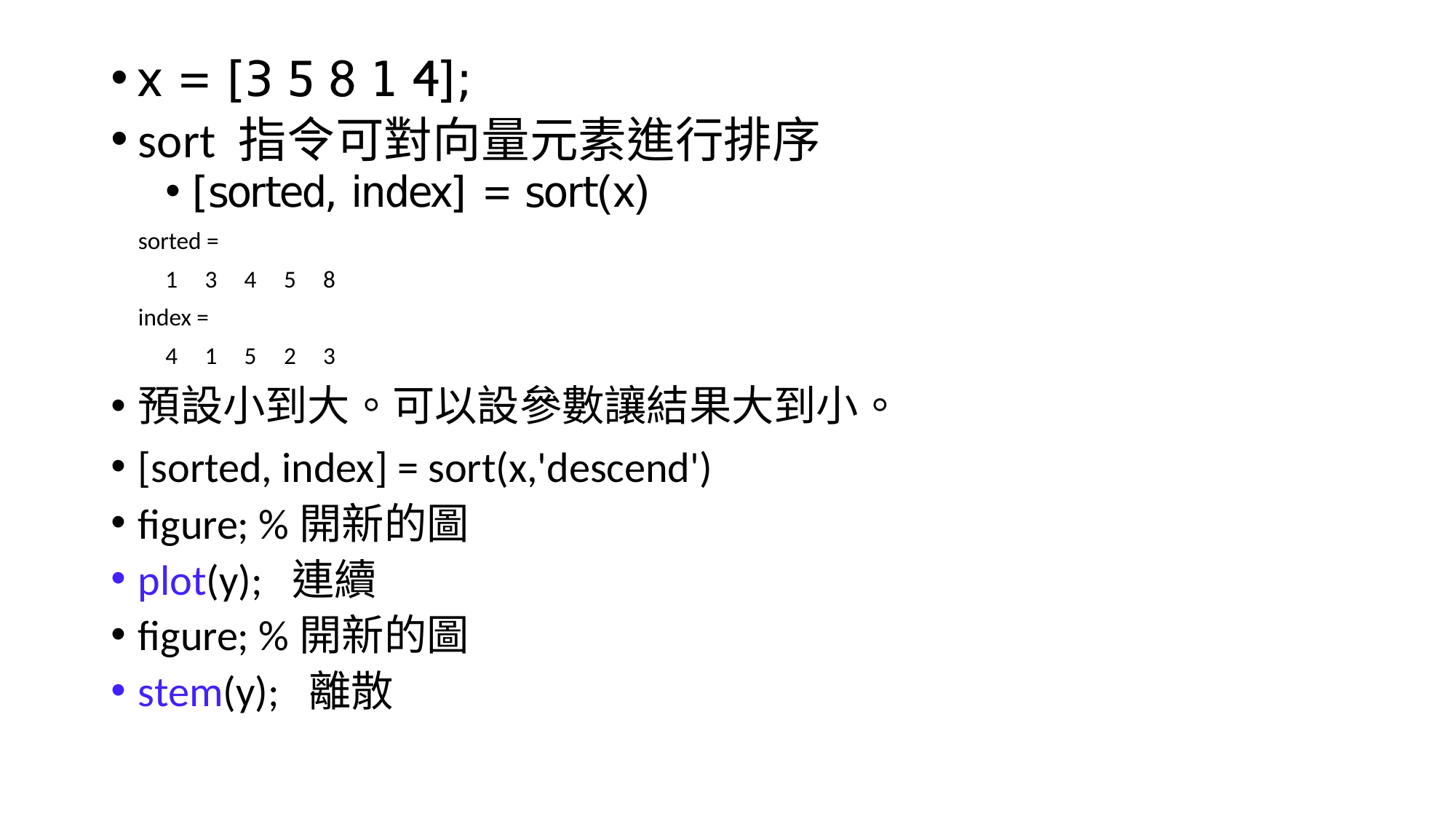

x = [3 5 8 1 4];
sort 指令可對向量元素進行排序
[sorted, index] = sort(x)
	sorted =
	     1     3     4     5     8
	index =
	     4     1     5     2     3
預設小到大。可以設參數讓結果大到小。
[sorted, index] = sort(x,'descend')
figure; %開新的圖
plot(y);  連續
figure; %開新的圖
stem(y);  離散